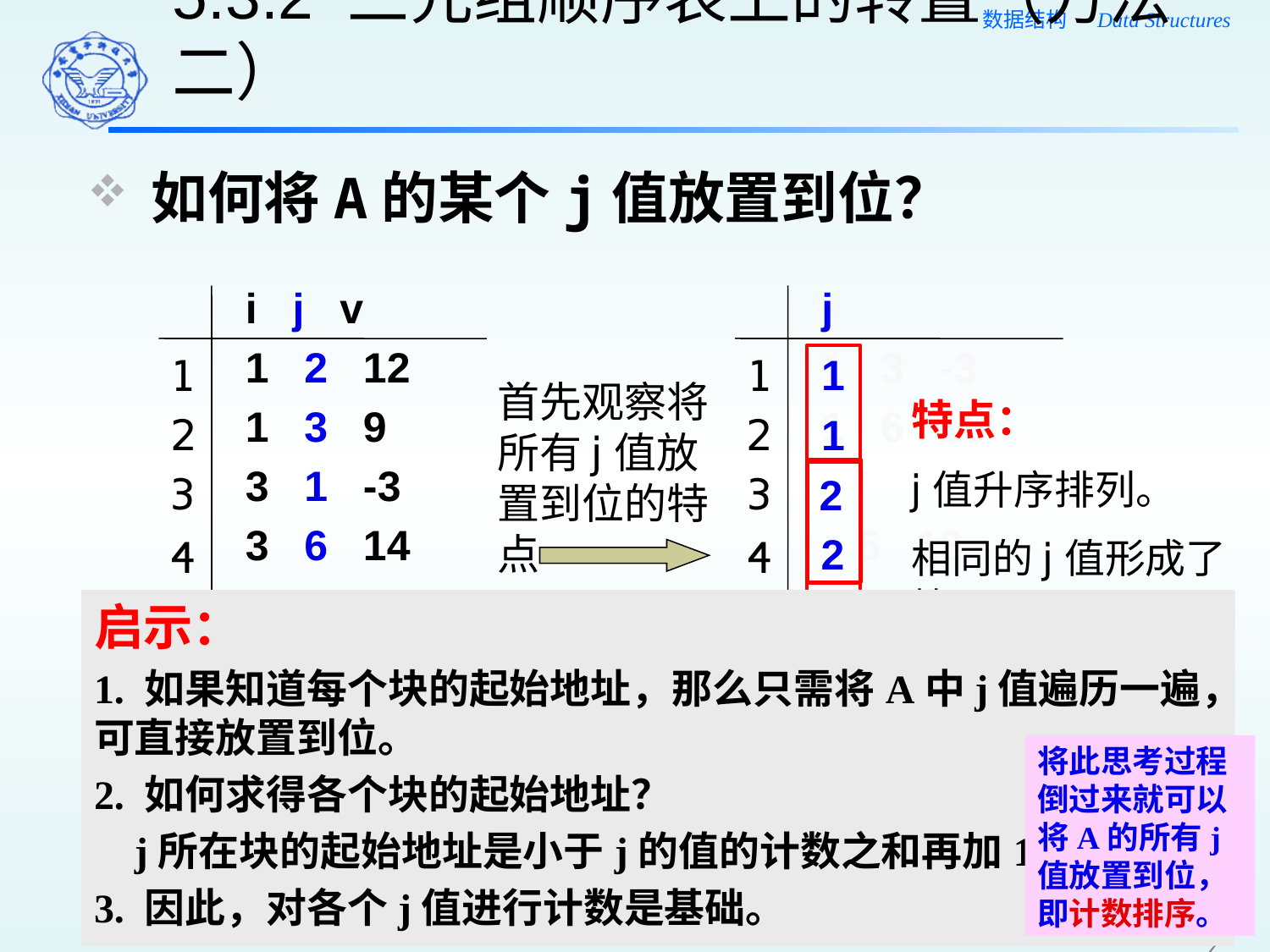

5.3.2 三元组顺序表上的转置（方法二）
如何将A的某个j值放置到位？
i   j   v
1   2   12
1   3   9
3   1   -3
3   6   14
4   3   24
5   2   18
6   1   15
6   4   -7

1
2
3
4
5
6
7
8
j
1   3   -3
1   6   15

   5   18
3
3   4   24
4   6   -7
6   3   14

1
2
3
4
5
6
7
8
1

首先观察将所有j值放置到位的特点
特点：
j值升序排列。
相同的j值形成了块。
1

2
2

启示：
1. 如果知道每个块的起始地址，那么只需将A中j值遍历一遍，可直接放置到位。
2. 如何求得各个块的起始地址？
    j所在块的起始地址是小于j的值的计数之和再加1。
3. 因此，对各个j值进行计数是基础。
3
4

将此思考过程倒过来就可以将A的所有j值放置到位，即计数排序。

6
A.data[]
37